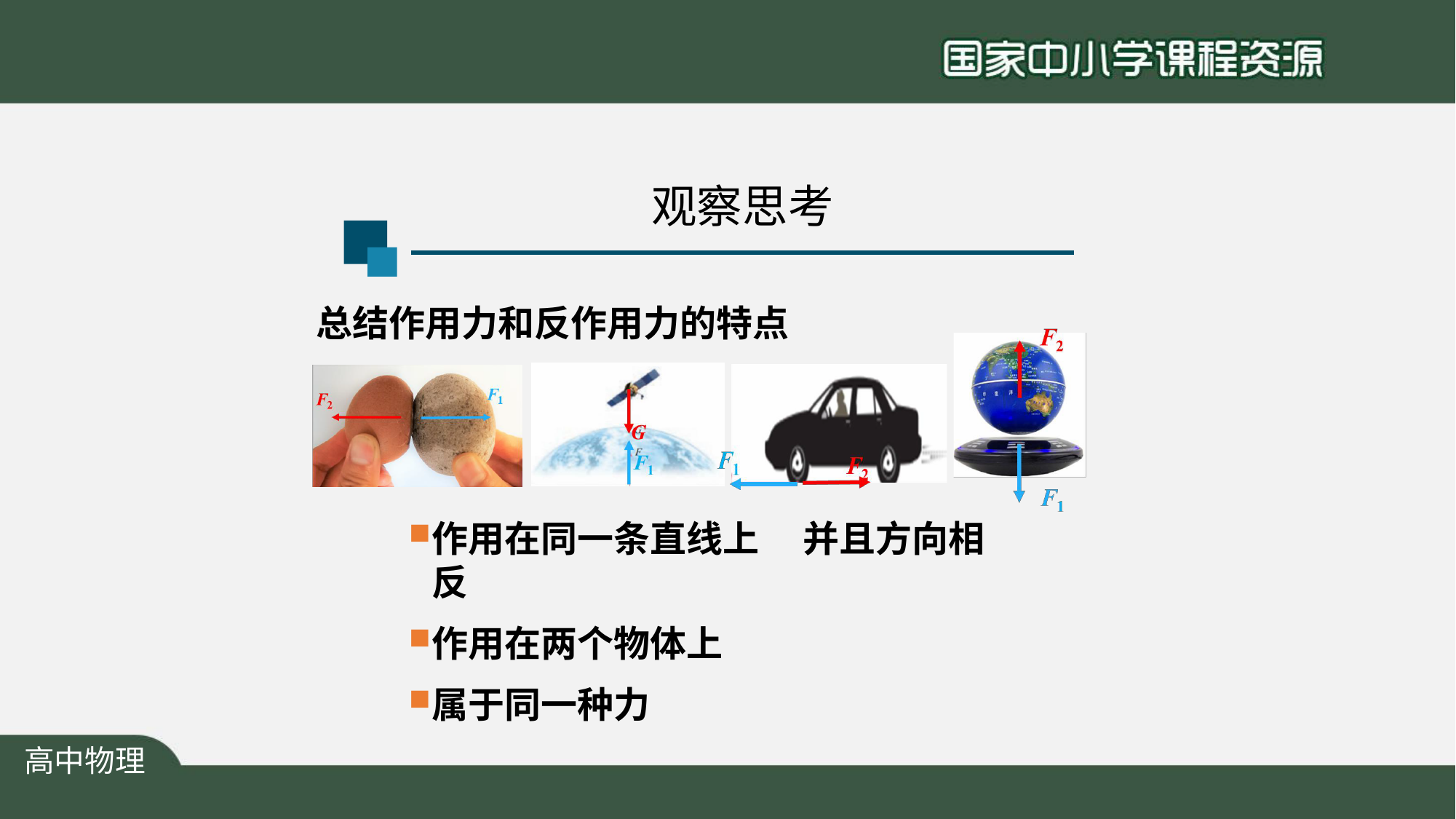

# 观察思考

总结作用力和反作用力的特点

作用在同一条直线上	并且方向相反
作用在两个物体上
属于同一种力
高中物理